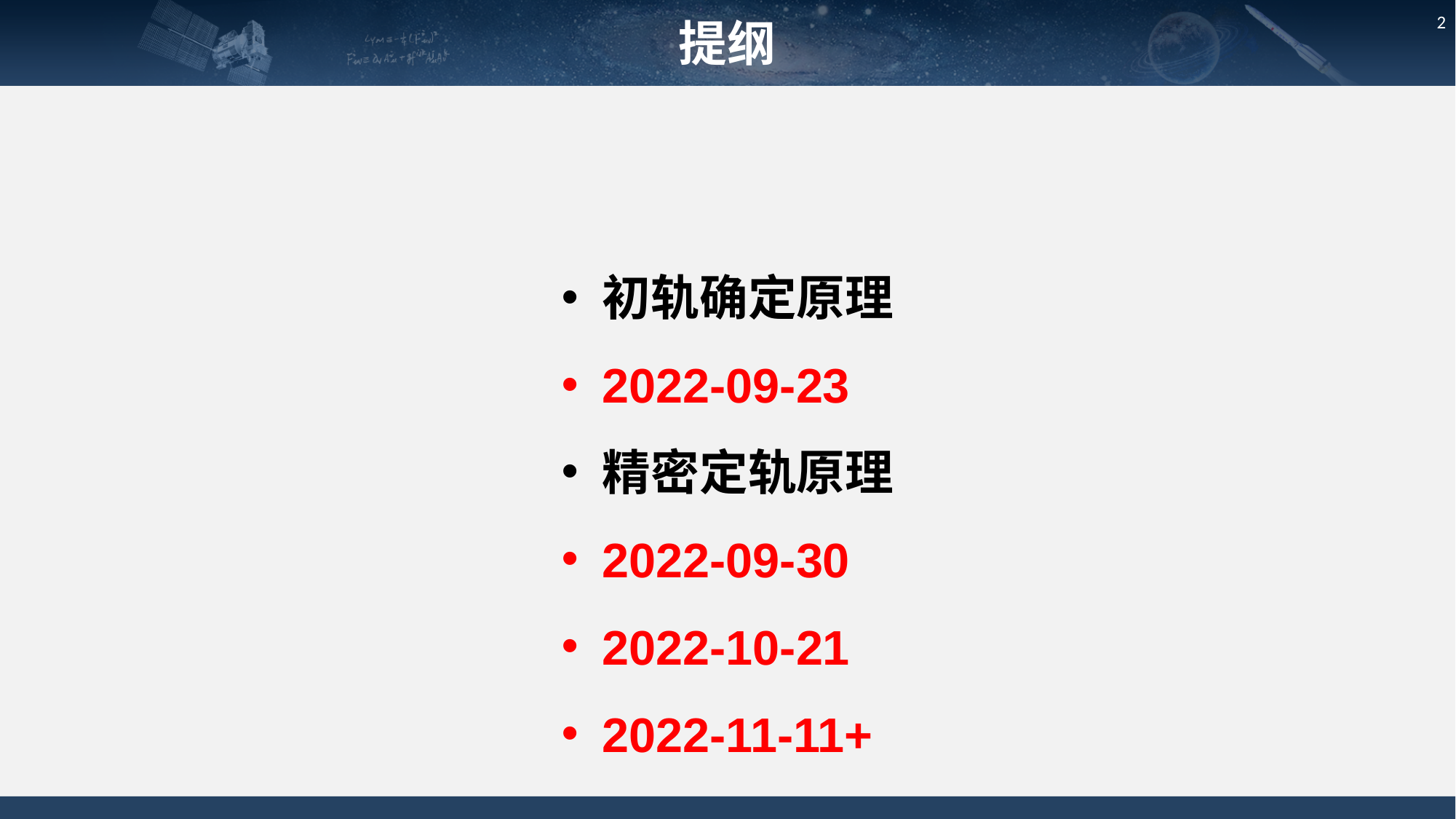

提纲
2
初轨确定原理
2022-09-23
精密定轨原理
2022-09-30
2022-10-21
2022-11-11+